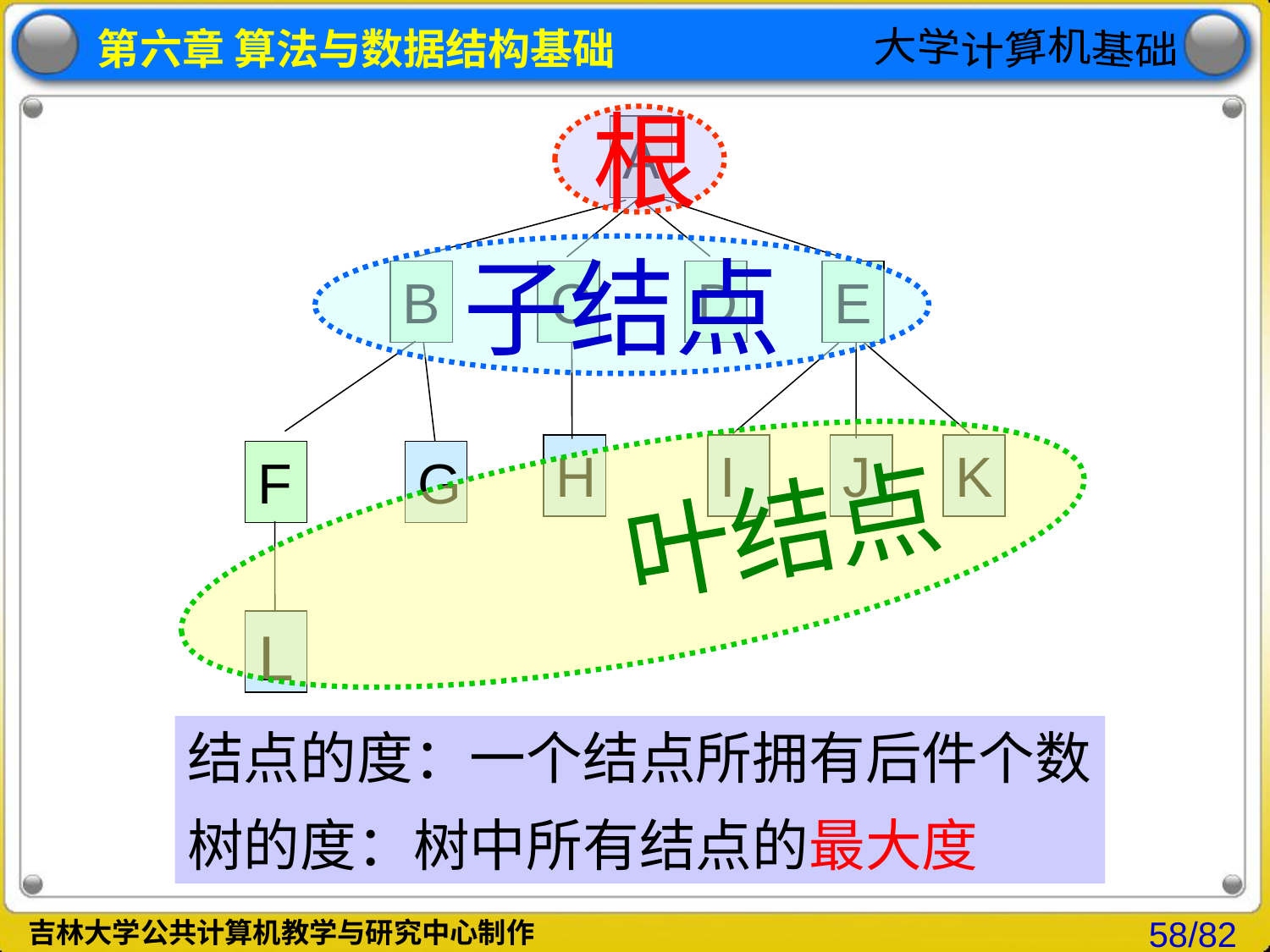

根
A

B
C
D
E

H
I
J
K
F
G

L
子结点
叶结点
结点的度：一个结点所拥有后件个数
树的度：树中所有结点的最大度
58/82